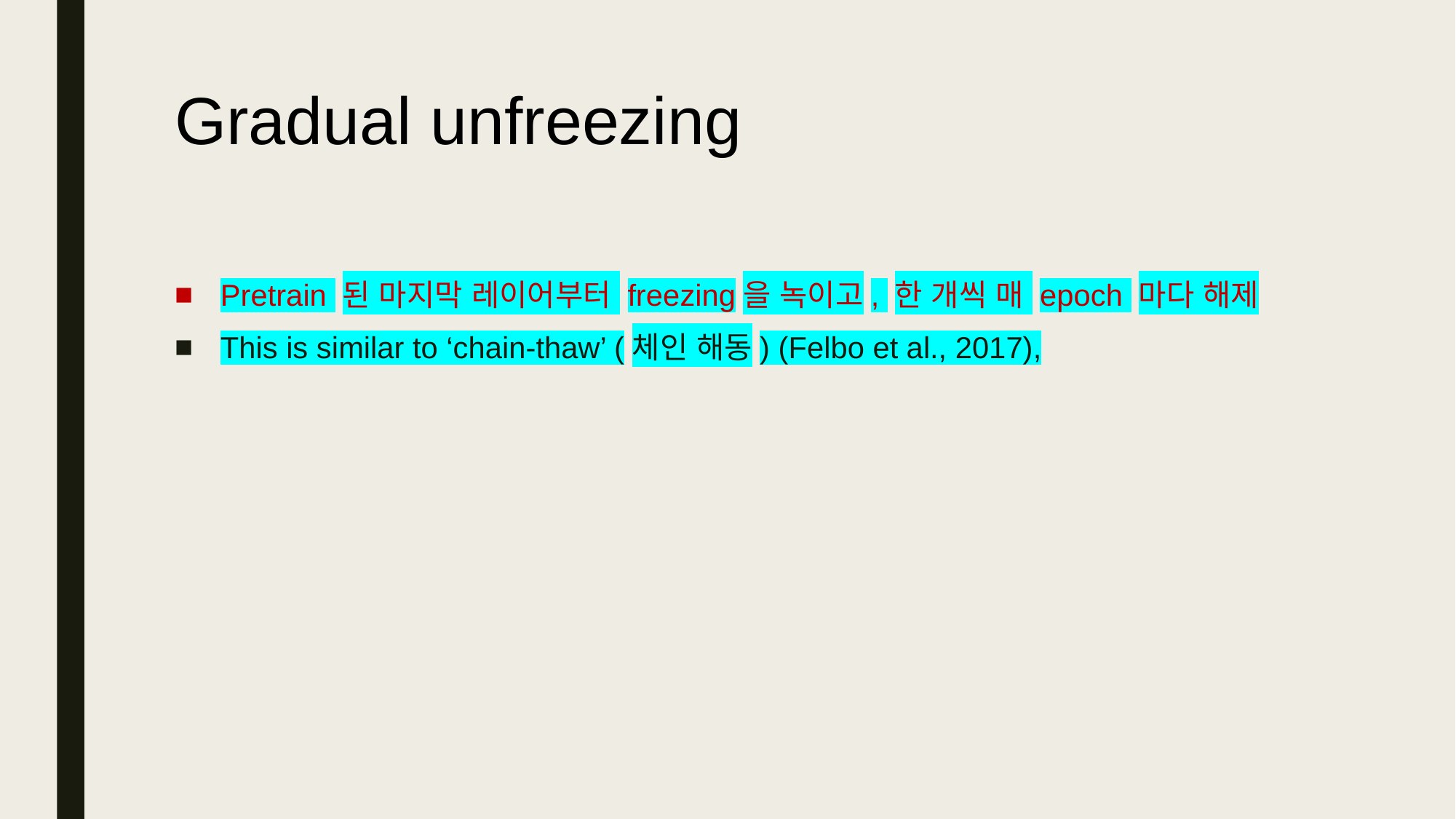

# Gradual unfreezing
Pretrain 된 마지막 레이어부터 freezing을 녹이고, 한 개씩 매 epoch 마다 해제
This is similar to ‘chain-thaw’ (체인 해동) (Felbo et al., 2017),